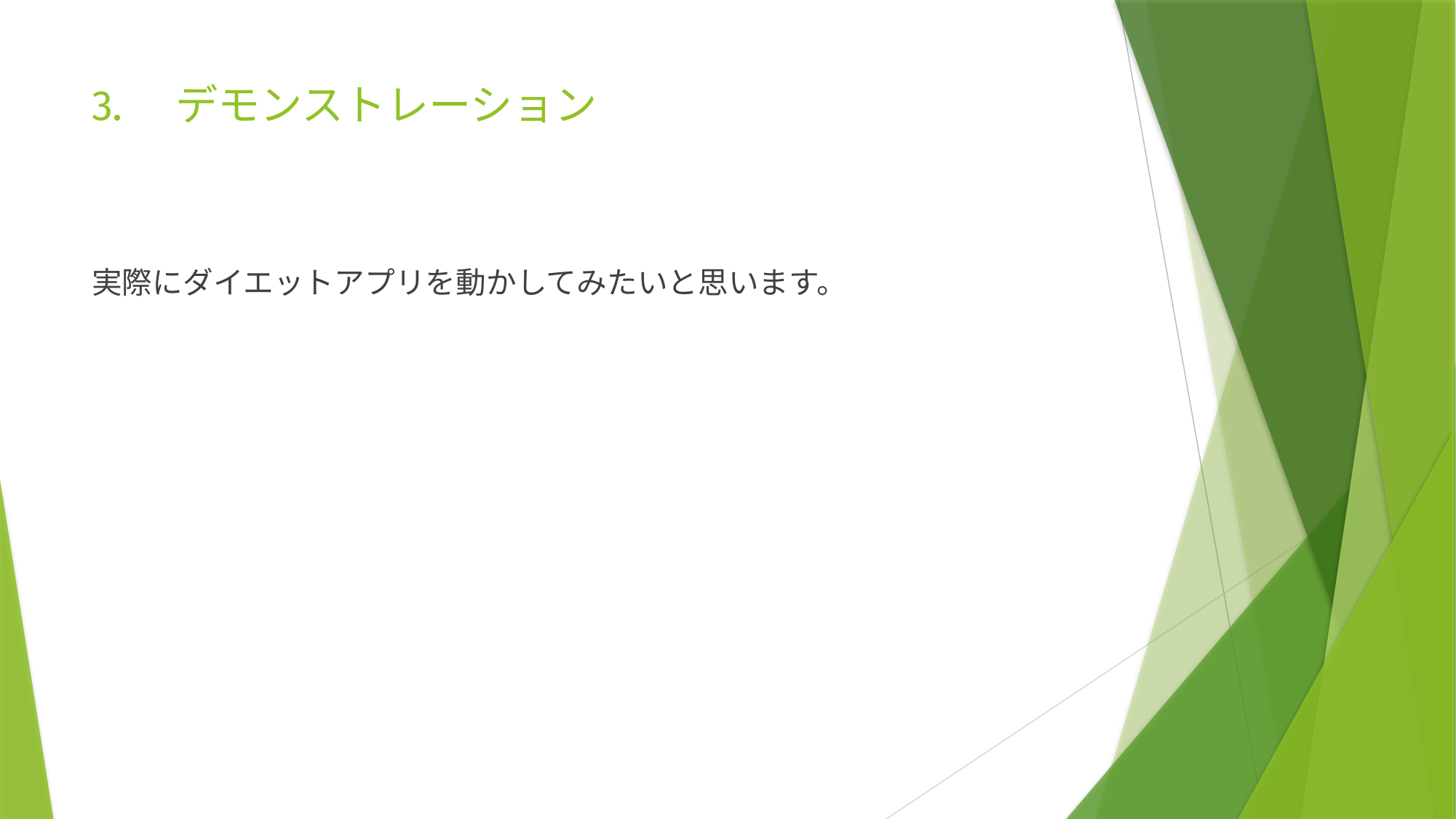

# 3.　デモンストレーション
実際にダイエットアプリを動かしてみたいと思います。